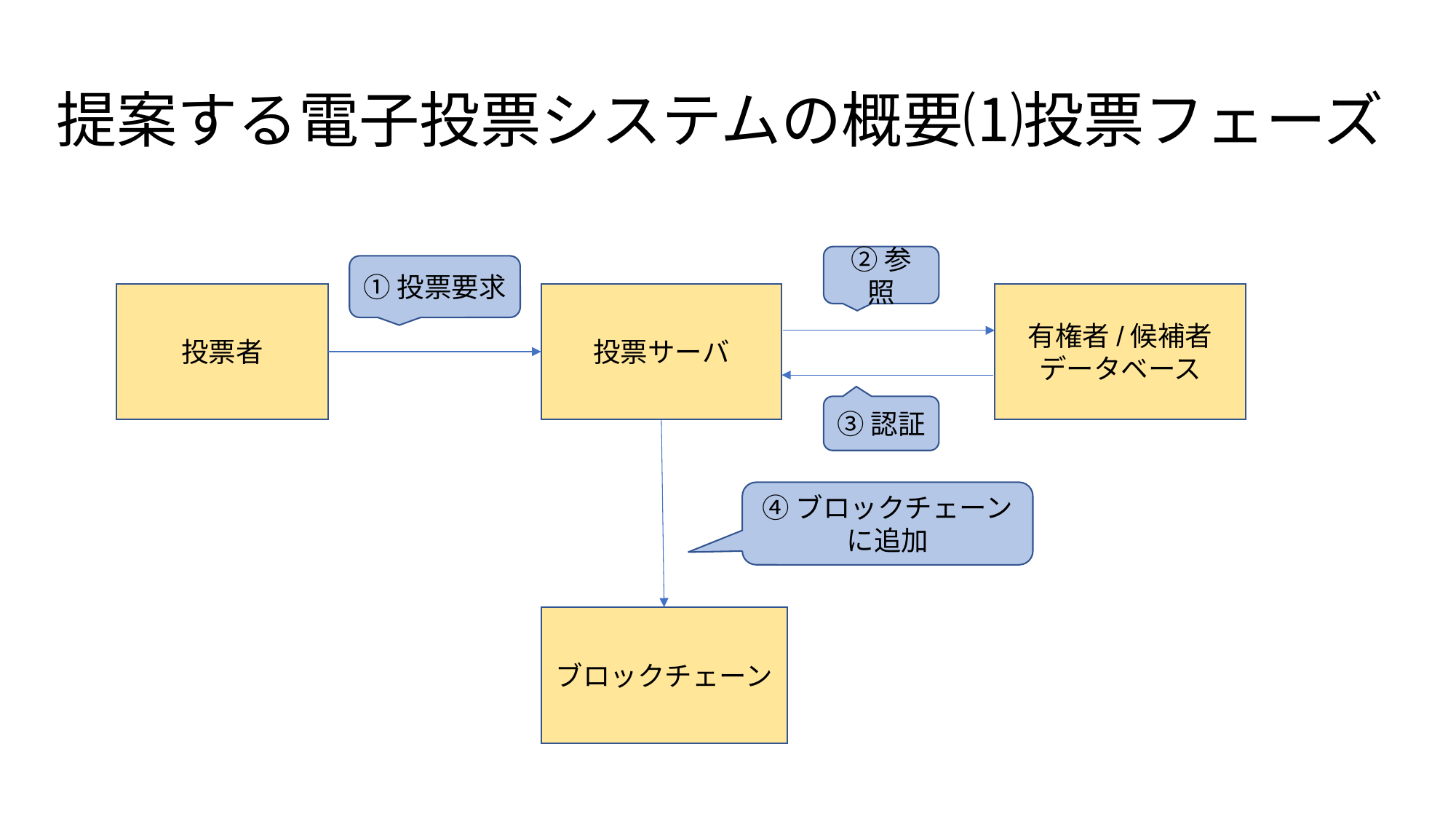

# 提案する電子投票システムの概要⑴投票フェーズ
②参照
①投票要求
投票者
投票サーバ
有権者/候補者データベース
③認証
④ブロックチェーンに追加
ブロックチェーン